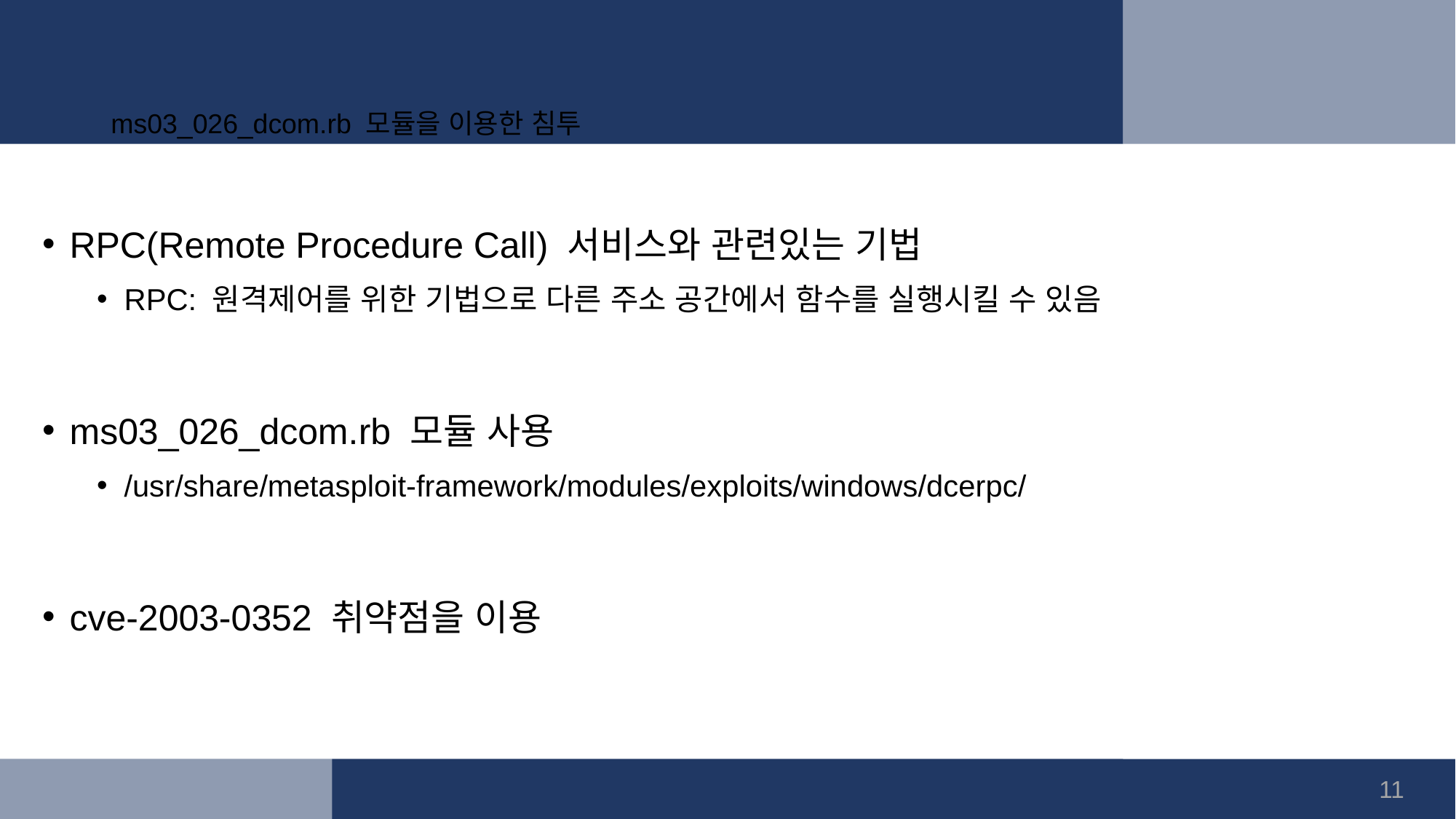

# ms03_026_dcom.rb 모듈을 이용한 침투
RPC(Remote Procedure Call) 서비스와 관련있는 기법
RPC: 원격제어를 위한 기법으로 다른 주소 공간에서 함수를 실행시킬 수 있음

ms03_026_dcom.rb 모듈 사용
/usr/share/metasploit-framework/modules/exploits/windows/dcerpc/

cve-2003-0352 취약점을 이용
11